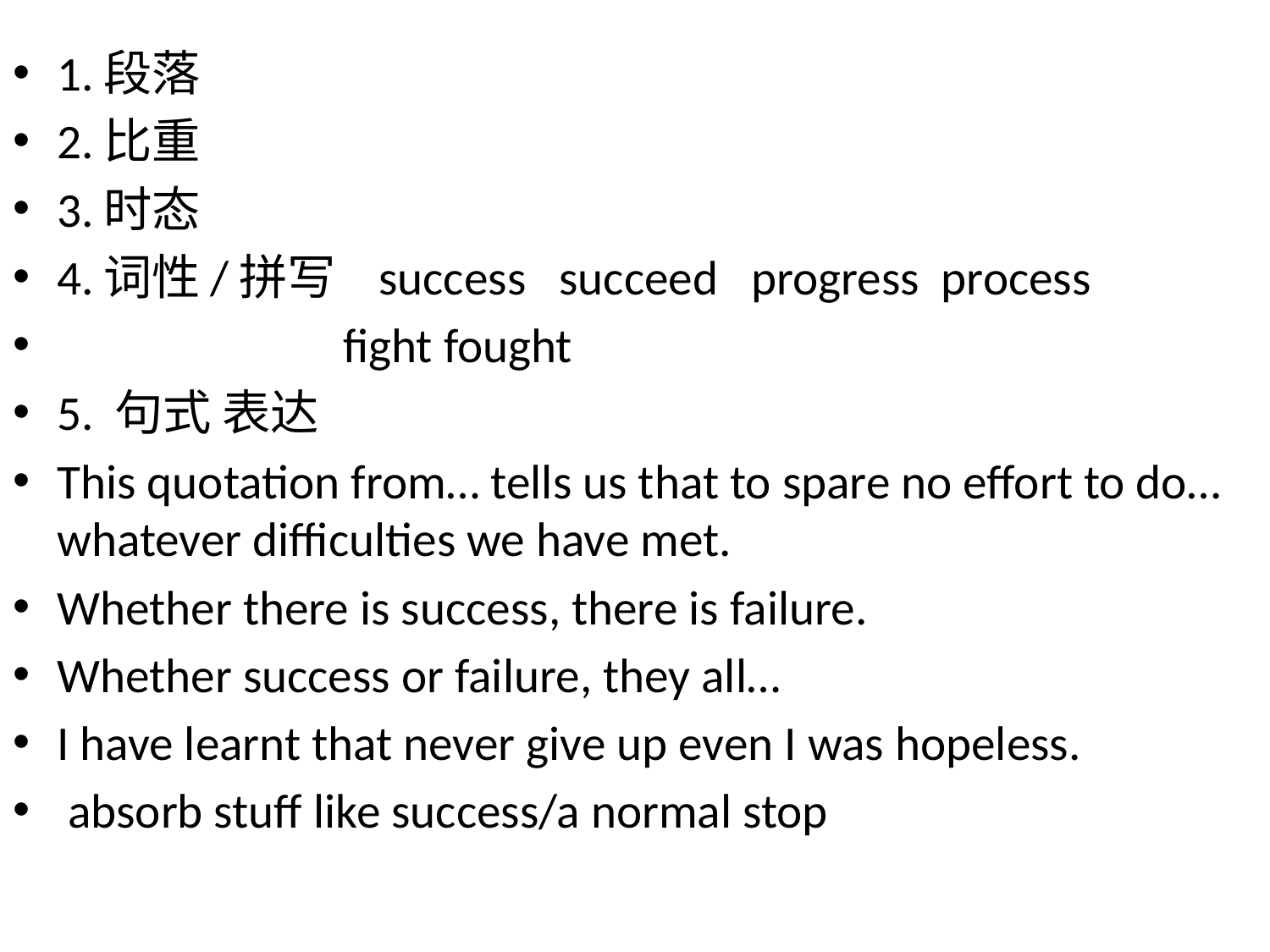

1.段落
2.比重
3.时态
4.词性/拼写   success   succeed   progress  process
                          fight fought
5. 句式 表达
This quotation from… tells us that to spare no effort to do…whatever difficulties we have met.
Whether there is success, there is failure.
Whether success or failure, they all…
I have learnt that never give up even I was hopeless.
 absorb stuff like success/a normal stop